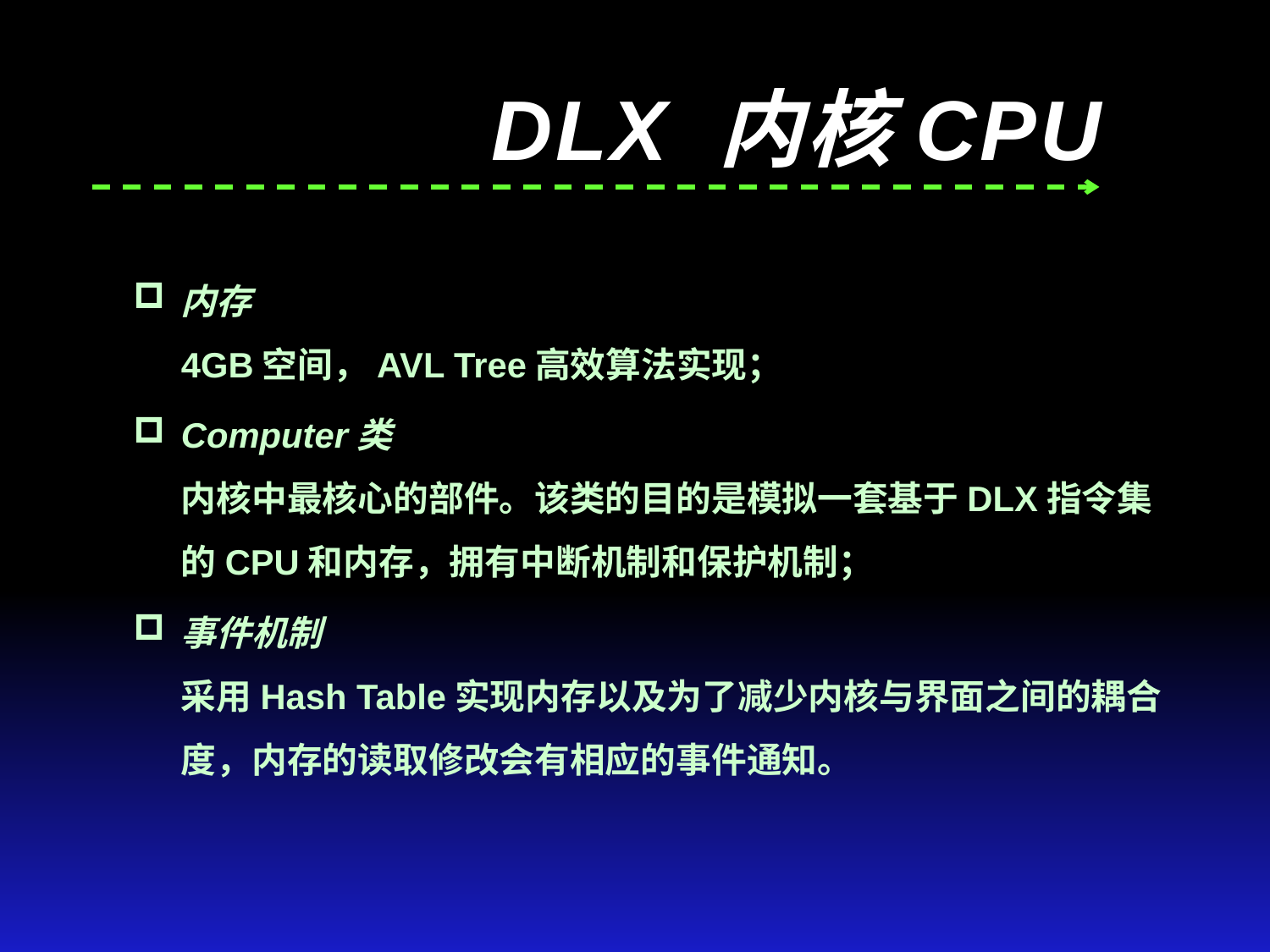

#
DLX 内核CPU

内存
4GB空间，AVL Tree高效算法实现；
Computer类
内核中最核心的部件。该类的目的是模拟一套基于DLX指令集的CPU和内存，拥有中断机制和保护机制；
事件机制
采用Hash Table实现内存以及为了减少内核与界面之间的耦合度，内存的读取修改会有相应的事件通知。